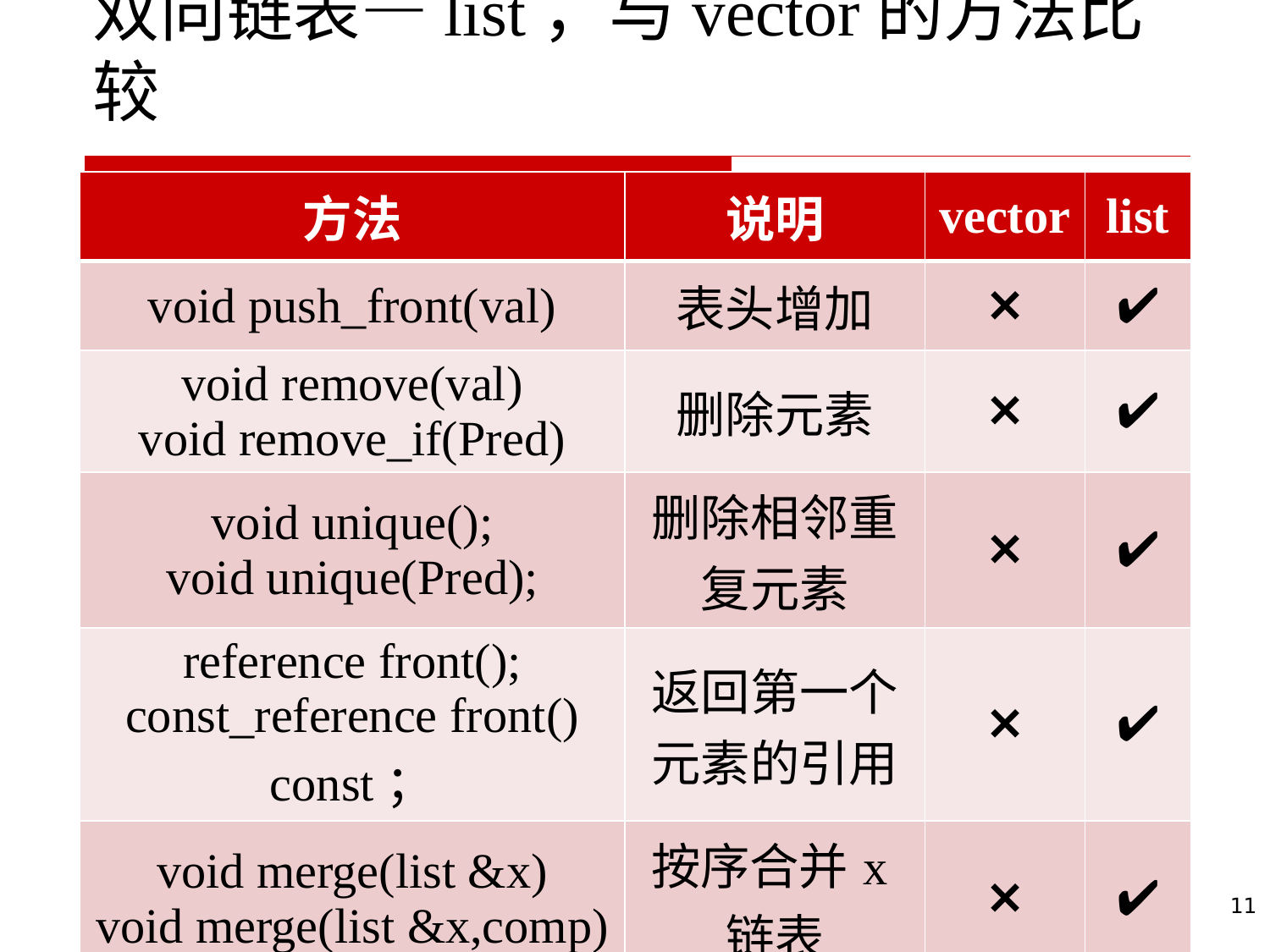

# 双向链表—list，与vector的方法比较
| 方法 | 说明 | vector | list |
| --- | --- | --- | --- |
| void push\_front(val) | 表头增加 | ❌ | ✔ |
| void remove(val) void remove\_if(Pred) | 删除元素 | ❌ | ✔ |
| void unique(); void unique(Pred); | 删除相邻重复元素 | ❌ | ✔ |
| reference front(); const\_reference front() const； | 返回第一个元素的引用 | ❌ | ✔ |
| void merge(list &x) void merge(list &x,comp) | 按序合并x链表 | ❌ | ✔ |

11